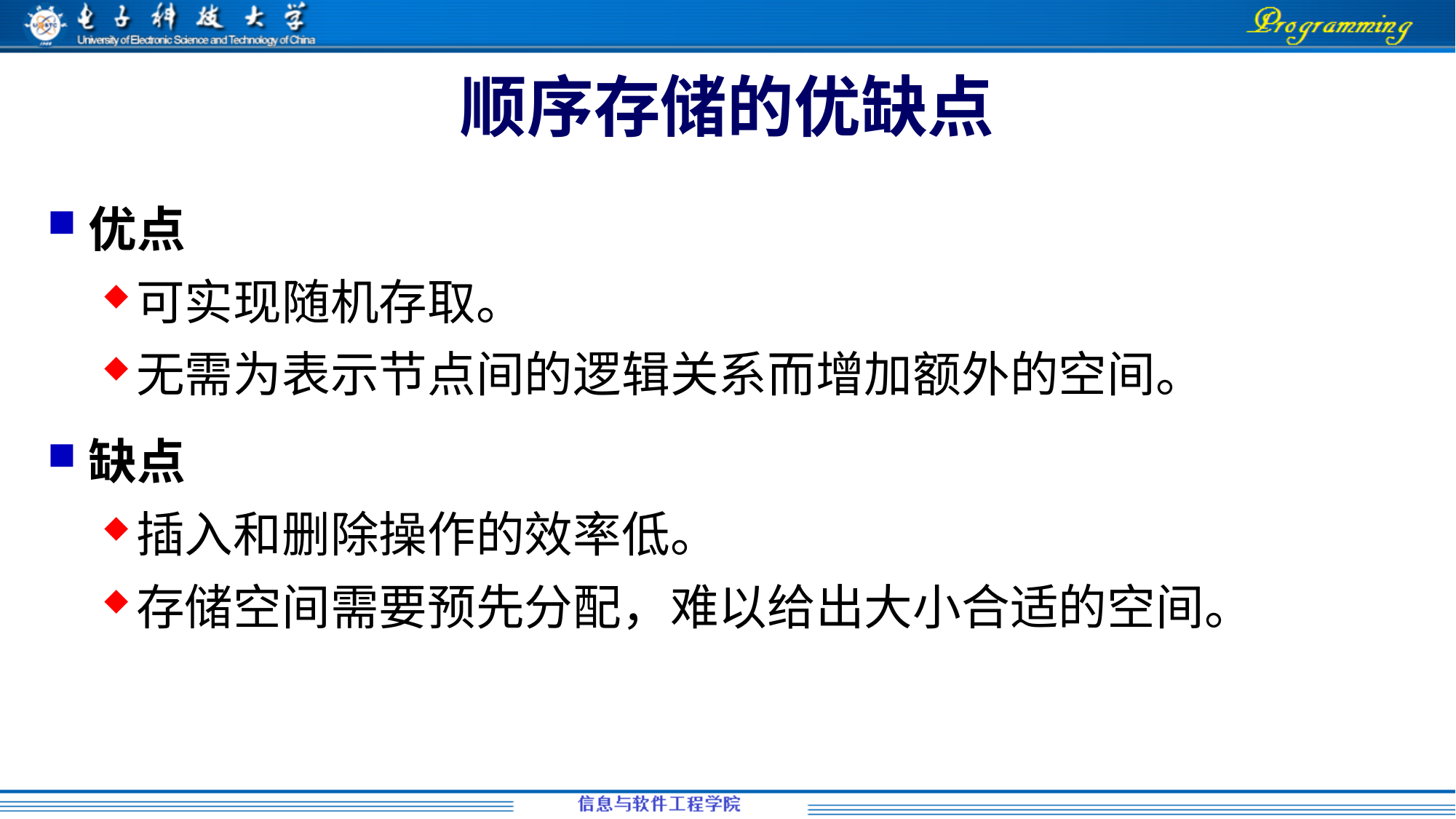

# 顺序存储的优缺点
优点
可实现随机存取。
无需为表示节点间的逻辑关系而增加额外的空间。
缺点
插入和删除操作的效率低。
存储空间需要预先分配，难以给出大小合适的空间。